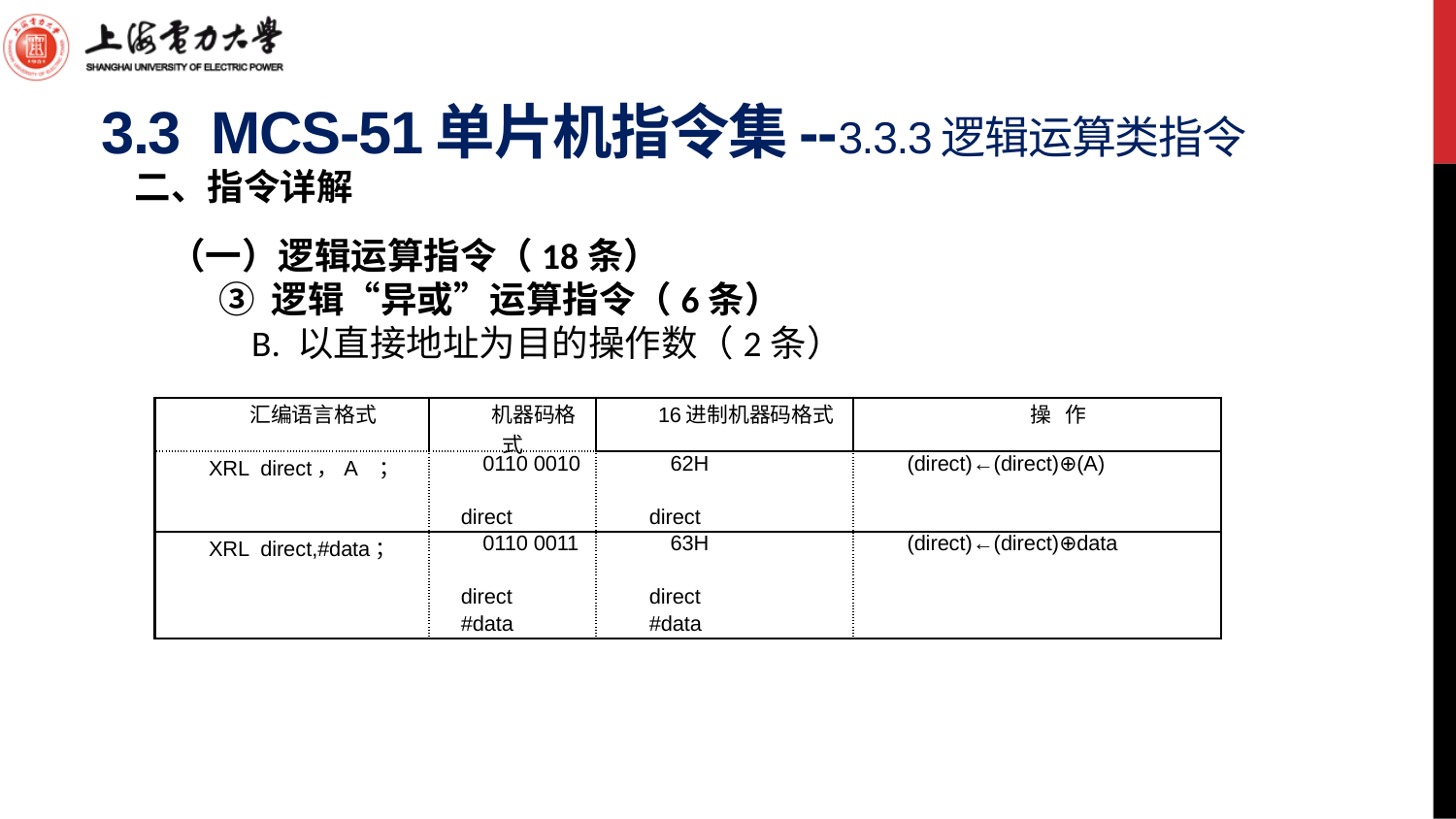

# 3.3  MCS-51单片机指令集--3.3.3逻辑运算类指令
二、指令详解

（一）逻辑运算指令（18条）
      ③ 逻辑“异或”运算指令（6条）
          B. 以直接地址为目的操作数（2条）
| 汇编语言格式 | 机器码格式 | 16进制机器码格式 | 操 作 |
| --- | --- | --- | --- |
| XRL direct，A ； | 0110 0010 | 62H | (direct)←(direct)⊕(A) |
|  | direct | direct |  |
| XRL direct,#data； | 0110 0011 | 63H | (direct)←(direct)⊕data |
|  | direct | direct |  |
|  | #data | #data |  |